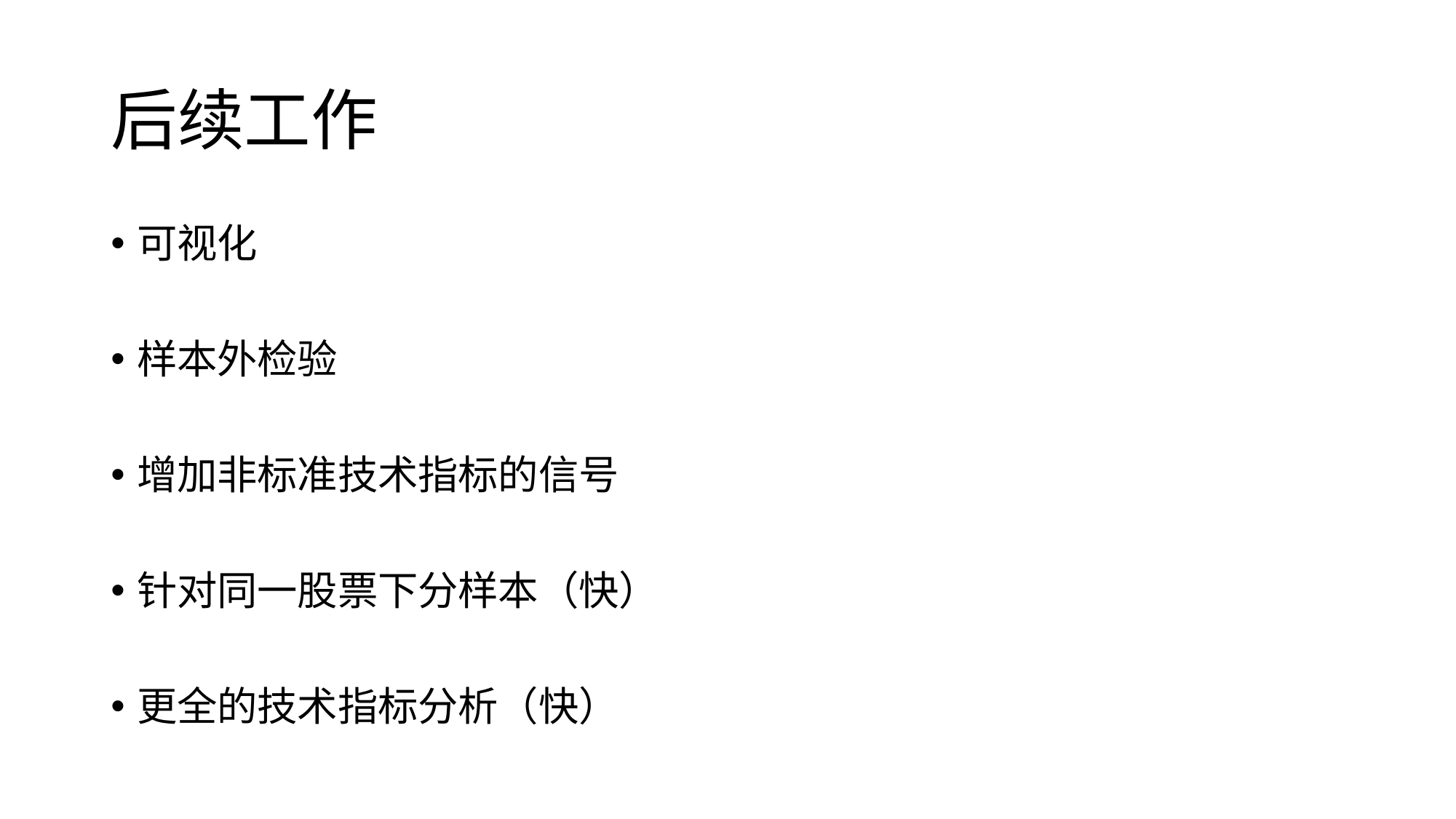

# 后续工作
可视化

样本外检验

增加非标准技术指标的信号

针对同一股票下分样本（快）

更全的技术指标分析（快）